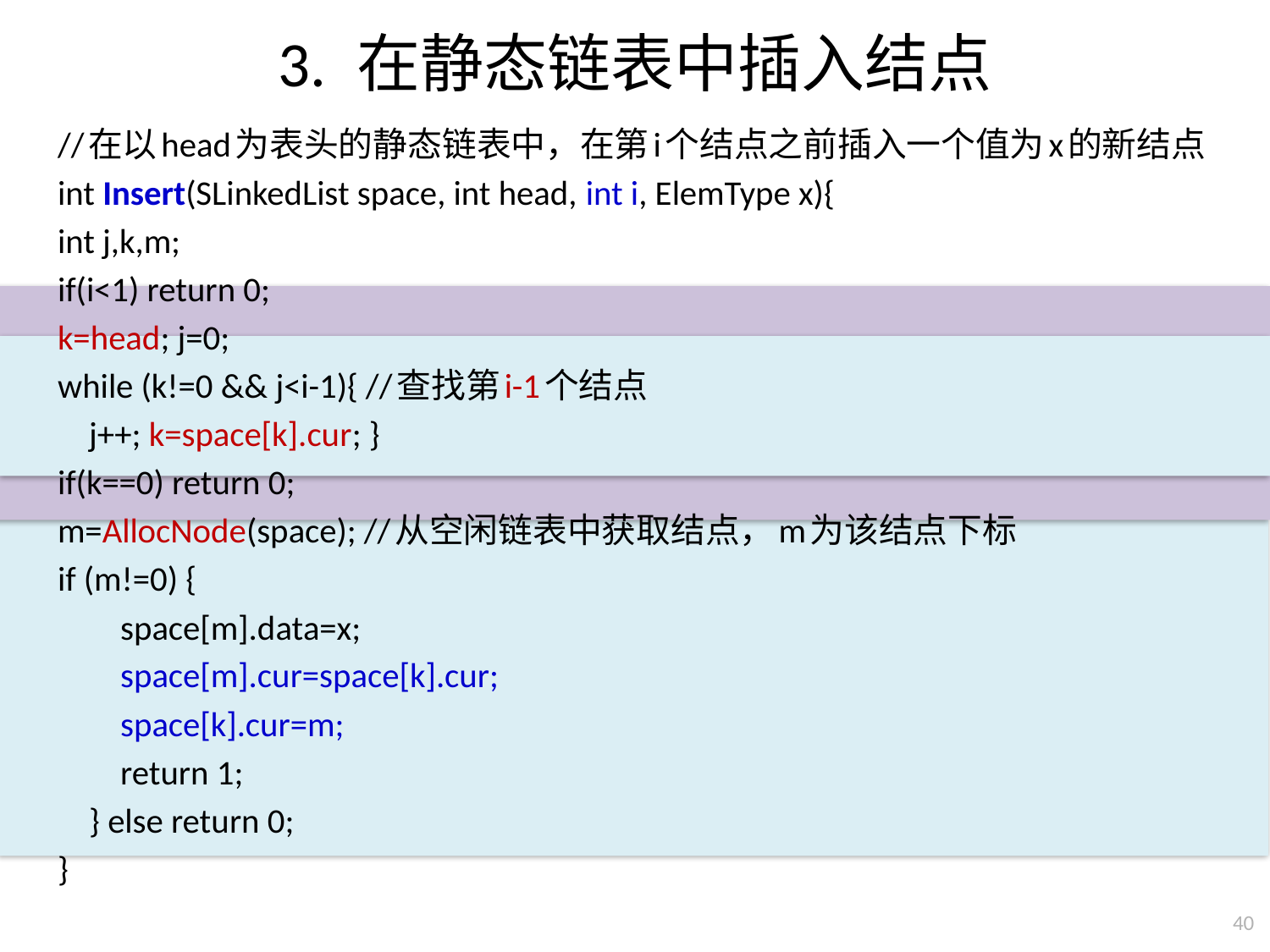

# 3. 在静态链表中插入结点
//在以head为表头的静态链表中，在第i个结点之前插入一个值为x的新结点
int Insert(SLinkedList space, int head, int i, ElemType x){
int j,k,m;
if(i<1) return 0;
k=head; j=0;
while (k!=0 && j<i-1){ //查找第i-1个结点
    j++; k=space[k].cur; }
if(k==0) return 0;
m=AllocNode(space); //从空闲链表中获取结点，m为该结点下标
if (m!=0) {
        space[m].data=x;
        space[m].cur=space[k].cur;
        space[k].cur=m;
        return 1;
    } else return 0;
}

40